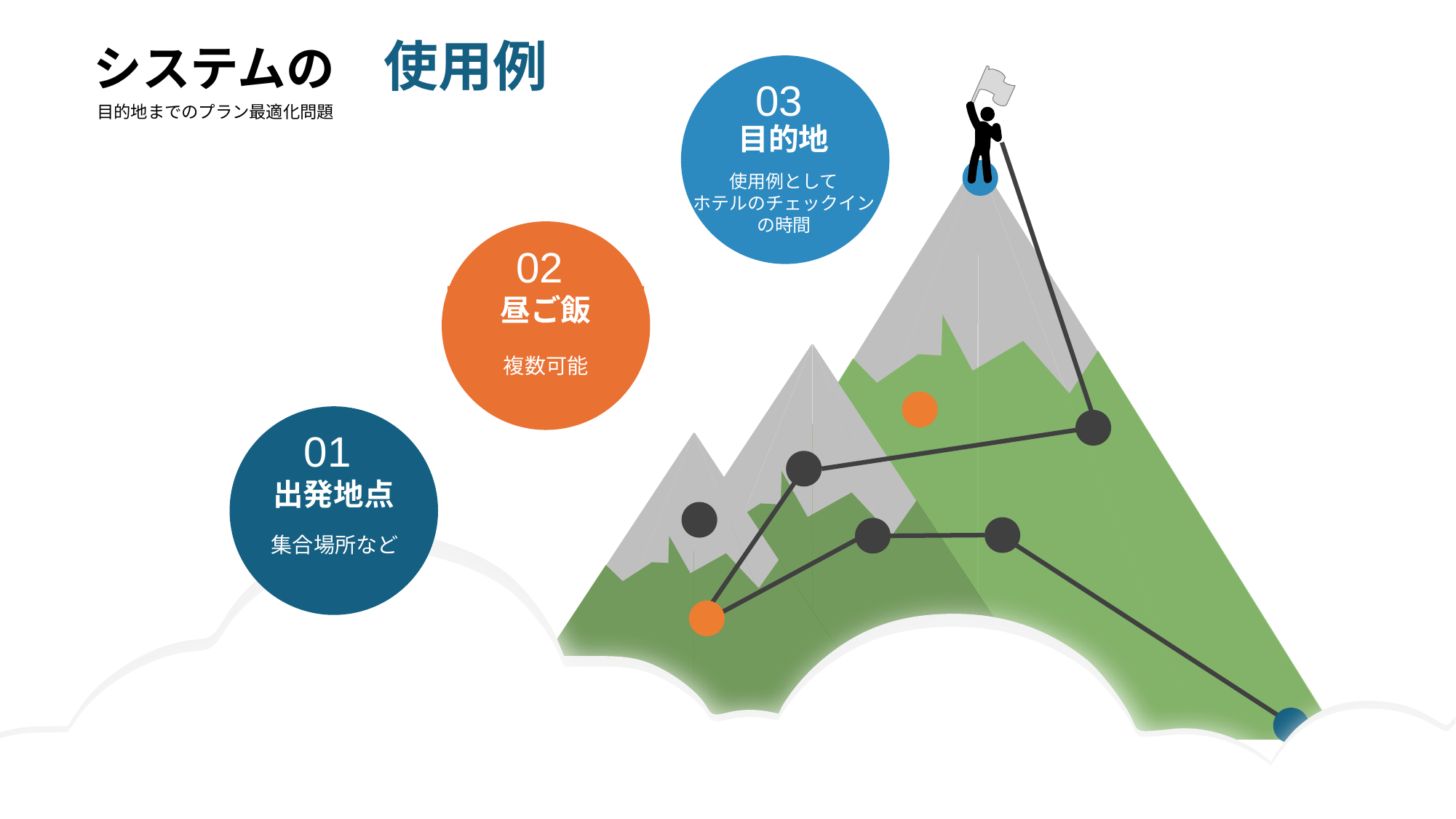

# システムの　使用例

03
目的地
使用例として
ホテルのチェックイン
の時間

目的地までのプラン最適化問題

02
昼ご飯
複数可能

01
出発地点
集合場所など